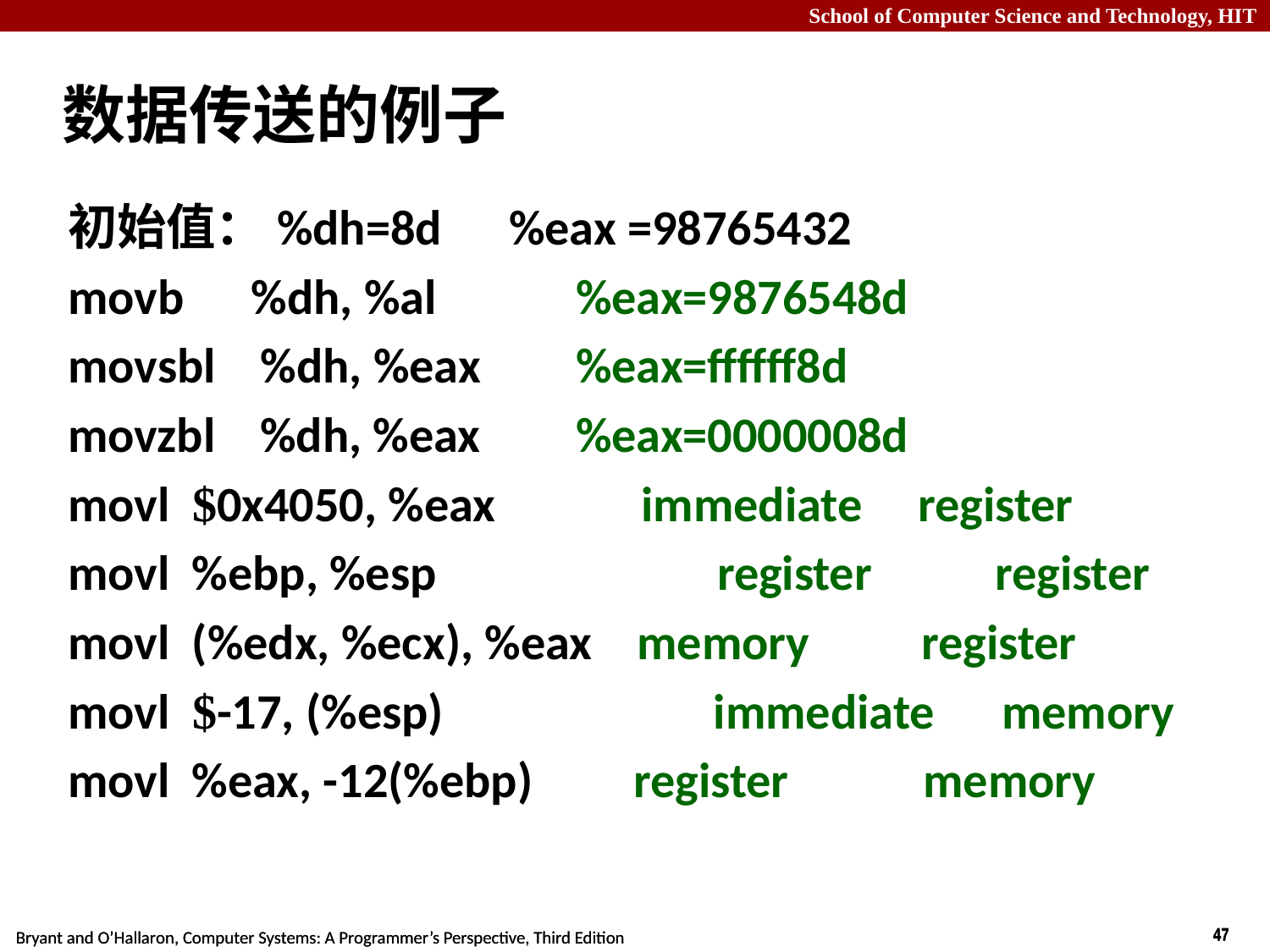

# 数据传送的例子
初始值：%dh=8d      %eax =98765432
movb      %dh, %al		%eax=9876548d
movsbl    %dh, %eax	%eax=ffffff8d
movzbl    %dh, %eax	%eax=0000008d
movl  $0x4050, %eax             immediate     register
movl  %ebp, %esp            	      register           register
movl  (%edx, %ecx), %eax    memory          register
movl  $-17, (%esp)	                 immediate      memory
movl  %eax, -12(%ebp)         register            memory